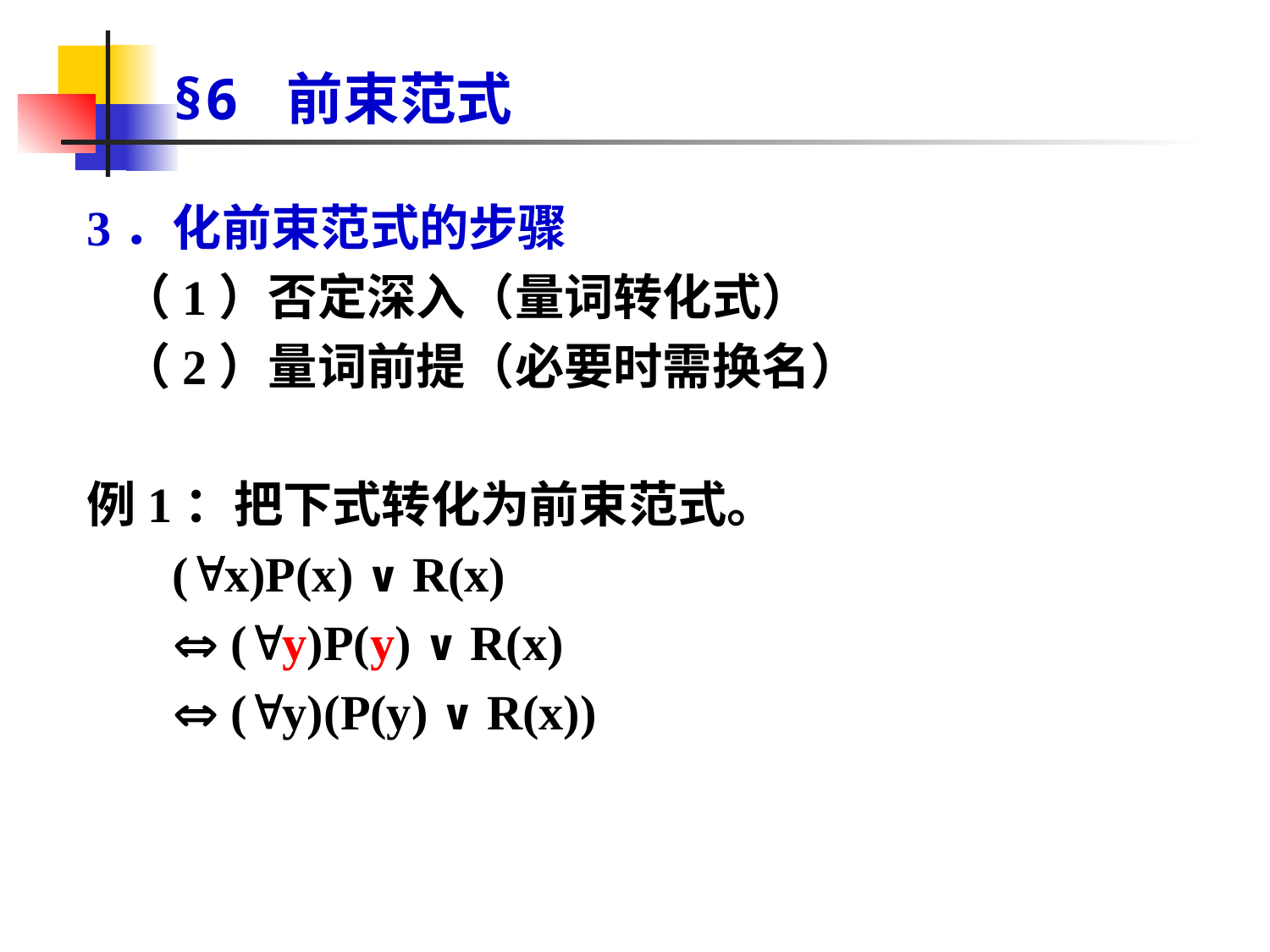

# §6 前束范式
3．化前束范式的步骤
  （1）否定深入（量词转化式）
  （2）量词前提（必要时需换名）

例1：把下式转化为前束范式。
       (∀x)P(x) ∨ R(x)
       ⇔ (∀y)P(y) ∨ R(x)
       ⇔ (∀y)(P(y) ∨ R(x))

79